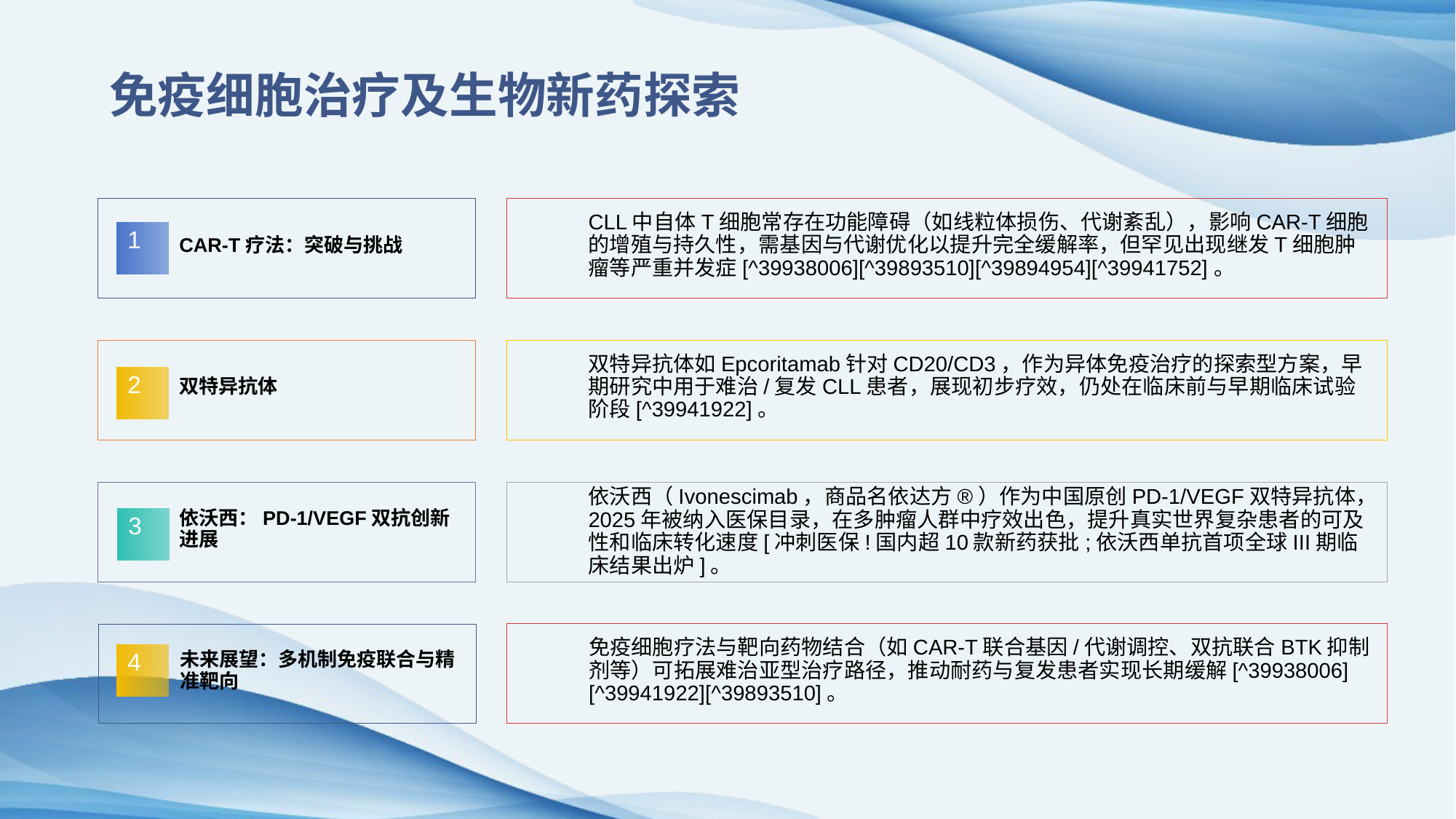

免疫细胞治疗及生物新药探索
CAR-T疗法：突破与挑战
CLL中自体T细胞常存在功能障碍（如线粒体损伤、代谢紊乱），影响CAR-T细胞的增殖与持久性，需基因与代谢优化以提升完全缓解率，但罕见出现继发T细胞肿瘤等严重并发症[^39938006][^39893510][^39894954][^39941752]。
1
双特异抗体
双特异抗体如Epcoritamab针对CD20/CD3，作为异体免疫治疗的探索型方案，早期研究中用于难治/复发CLL患者，展现初步疗效，仍处在临床前与早期临床试验阶段[^39941922]。
2
依沃西：PD-1/VEGF双抗创新进展
依沃西（Ivonescimab，商品名依达方®）作为中国原创PD-1/VEGF双特异抗体，2025年被纳入医保目录，在多肿瘤人群中疗效出色，提升真实世界复杂患者的可及性和临床转化速度[冲刺医保!国内超10款新药获批;依沃西单抗首项全球III期临床结果出炉]。
3
免疫细胞疗法与靶向药物结合（如CAR-T联合基因/代谢调控、双抗联合BTK抑制剂等）可拓展难治亚型治疗路径，推动耐药与复发患者实现长期缓解[^39938006][^39941922][^39893510]。
未来展望：多机制免疫联合与精准靶向
4